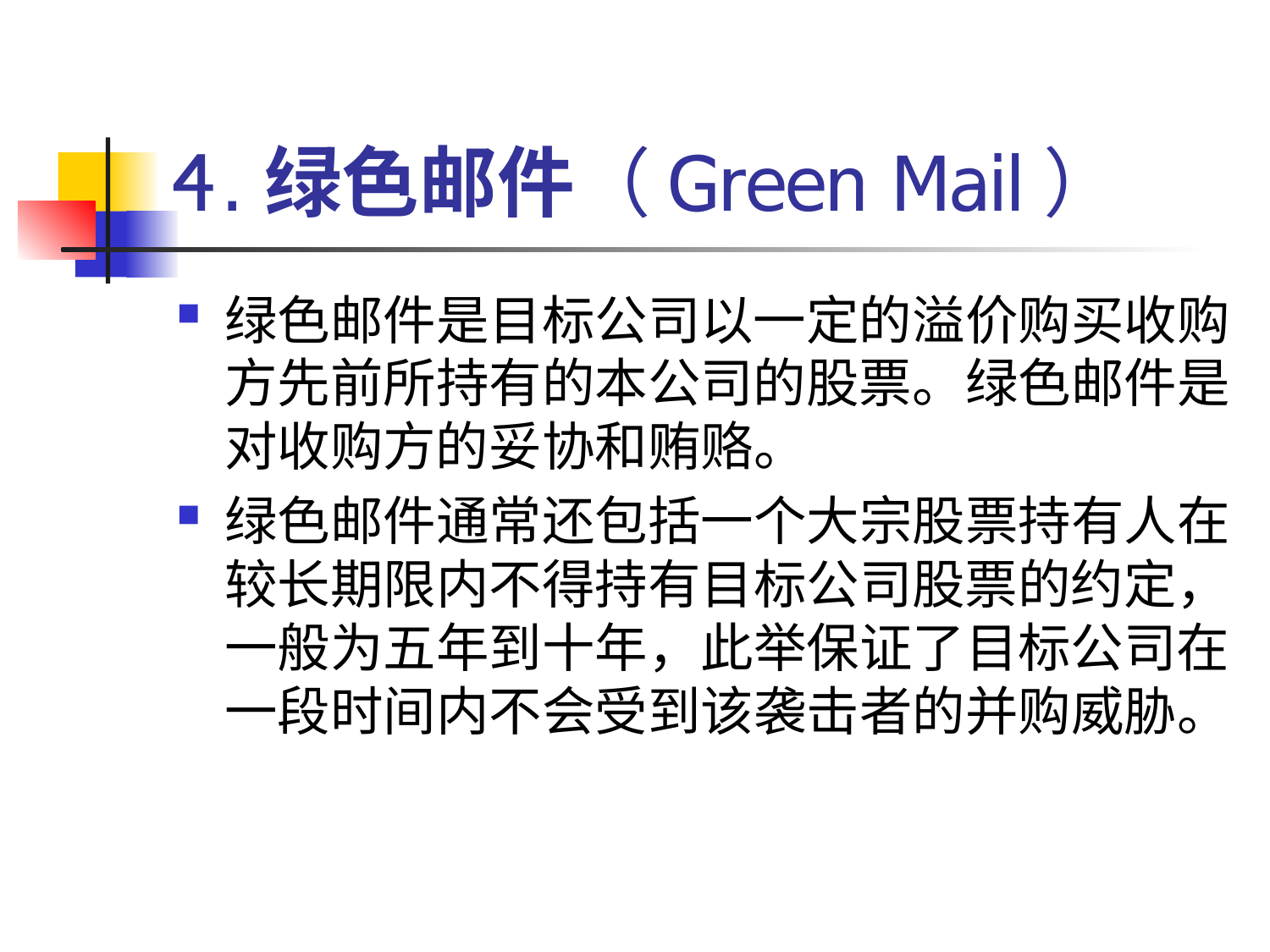

# 4.绿色邮件（Green Mail）
绿色邮件是目标公司以一定的溢价购买收购方先前所持有的本公司的股票。绿色邮件是对收购方的妥协和贿赂。
绿色邮件通常还包括一个大宗股票持有人在较长期限内不得持有目标公司股票的约定，一般为五年到十年，此举保证了目标公司在一段时间内不会受到该袭击者的并购威胁。